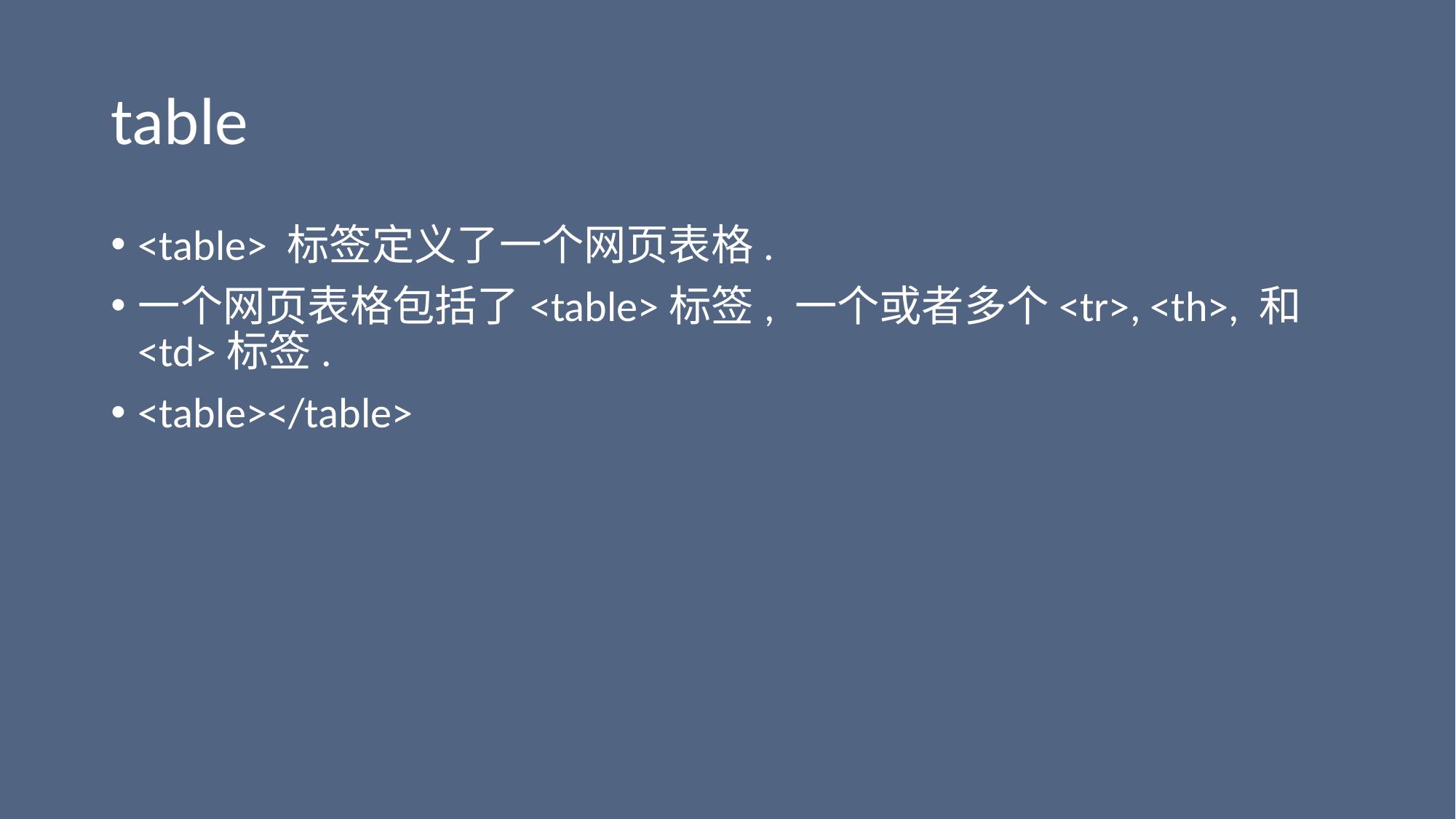

# table
<table> 标签定义了一个网页表格.
一个网页表格包括了<table>标签, 一个或者多个<tr>, <th>, 和 <td>标签.
<table></table>